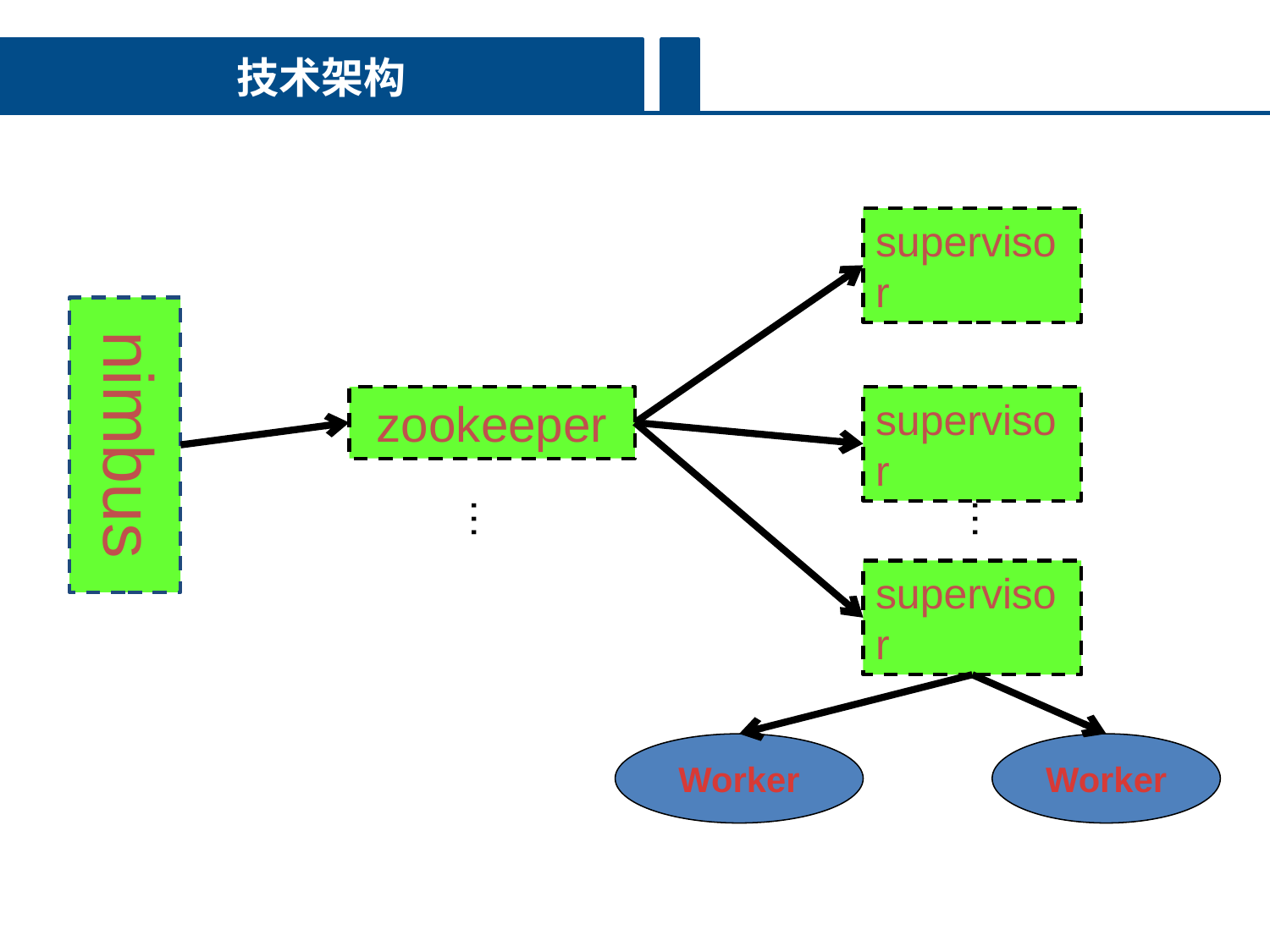

技术架构

supervisor
nimbus
zookeeper
supervisor
…
…
supervisor
Worker
Worker